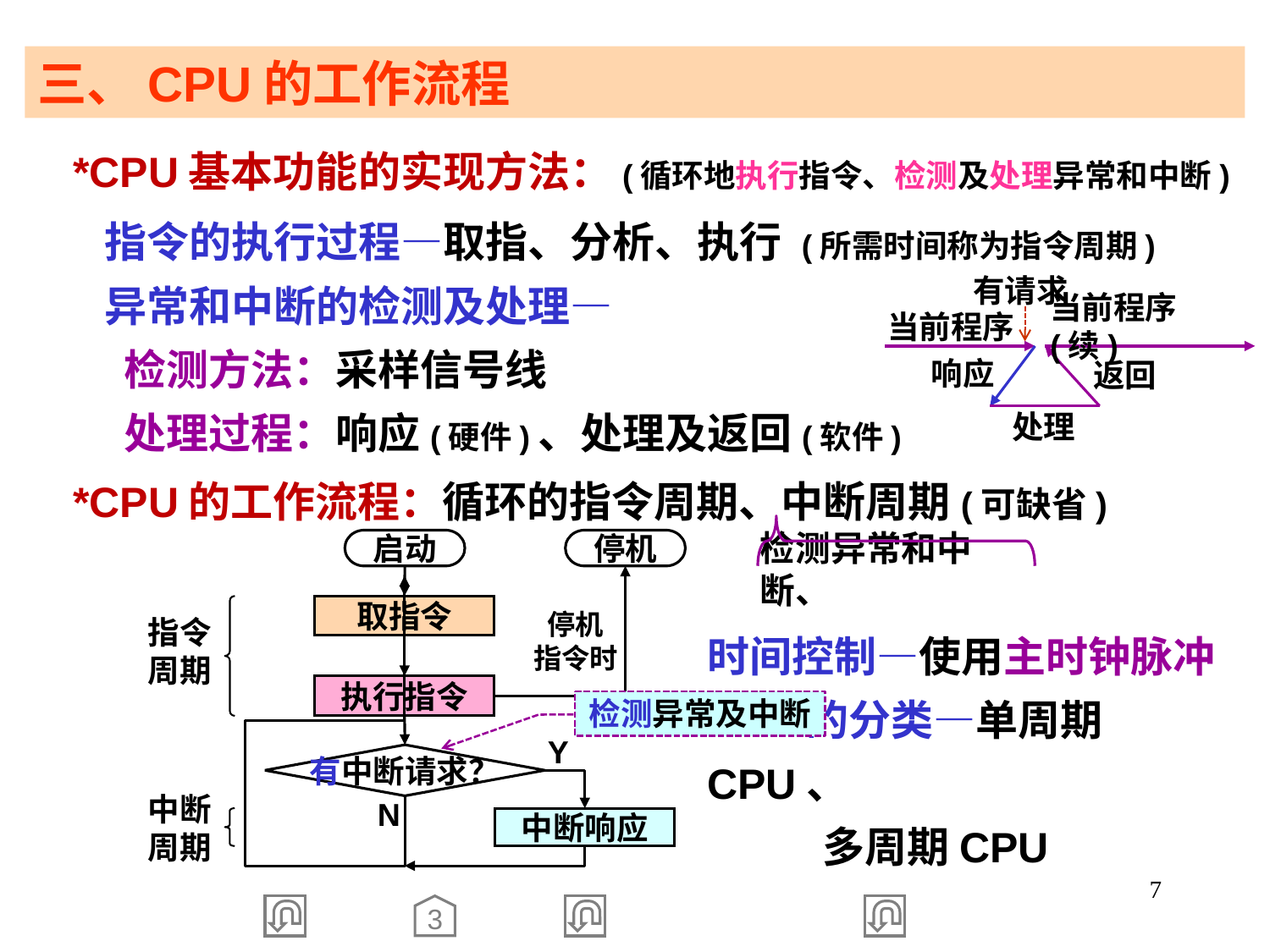

三、CPU的工作流程
   *CPU基本功能的实现方法：(循环地执行指令、检测及处理异常和中断)
      指令的执行过程—取指、分析、执行 (所需时间称为指令周期)
      异常和中断的检测及处理—
        检测方法：采样信号线
        处理过程：响应(硬件)、处理及返回(软件)
有请求
当前程序
当前程序(续)
响应
返回
处理
   *CPU的工作流程：循环的指令周期、中断周期(可缺省)

检测异常和中断、
启动
取指令

指令周期
执行指令
Y
有中断请求？
中断周期
N

中断响应
停机
停机
指令时
时间控制—使用主时钟脉冲
CPU的分类—单周期CPU、
           多周期CPU
检测异常及中断
7
3